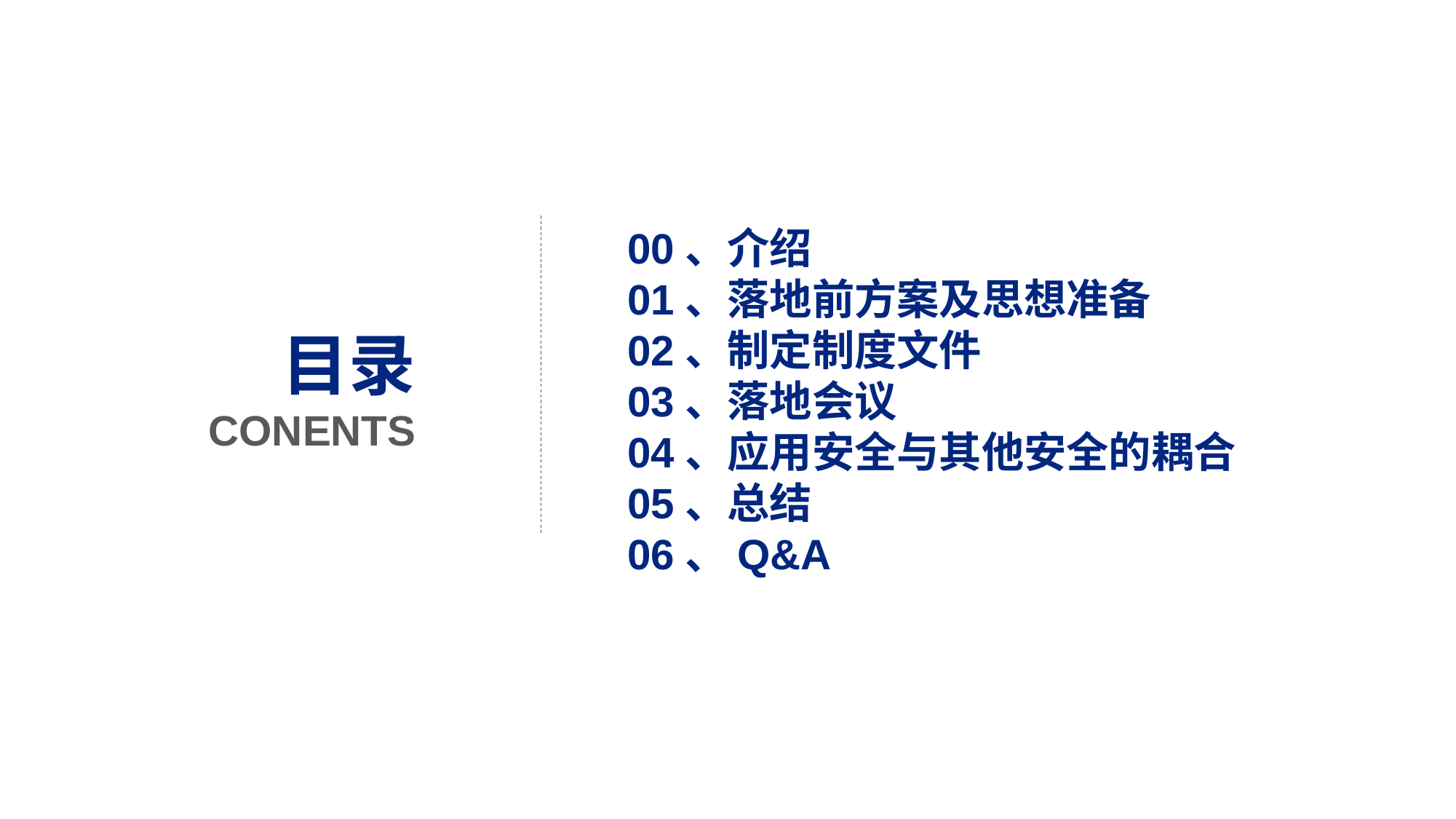

00、介绍
01、落地前方案及思想准备
02、制定制度文件
03、落地会议
04、应用安全与其他安全的耦合
05、总结
06、Q&A

目录
CONENTS